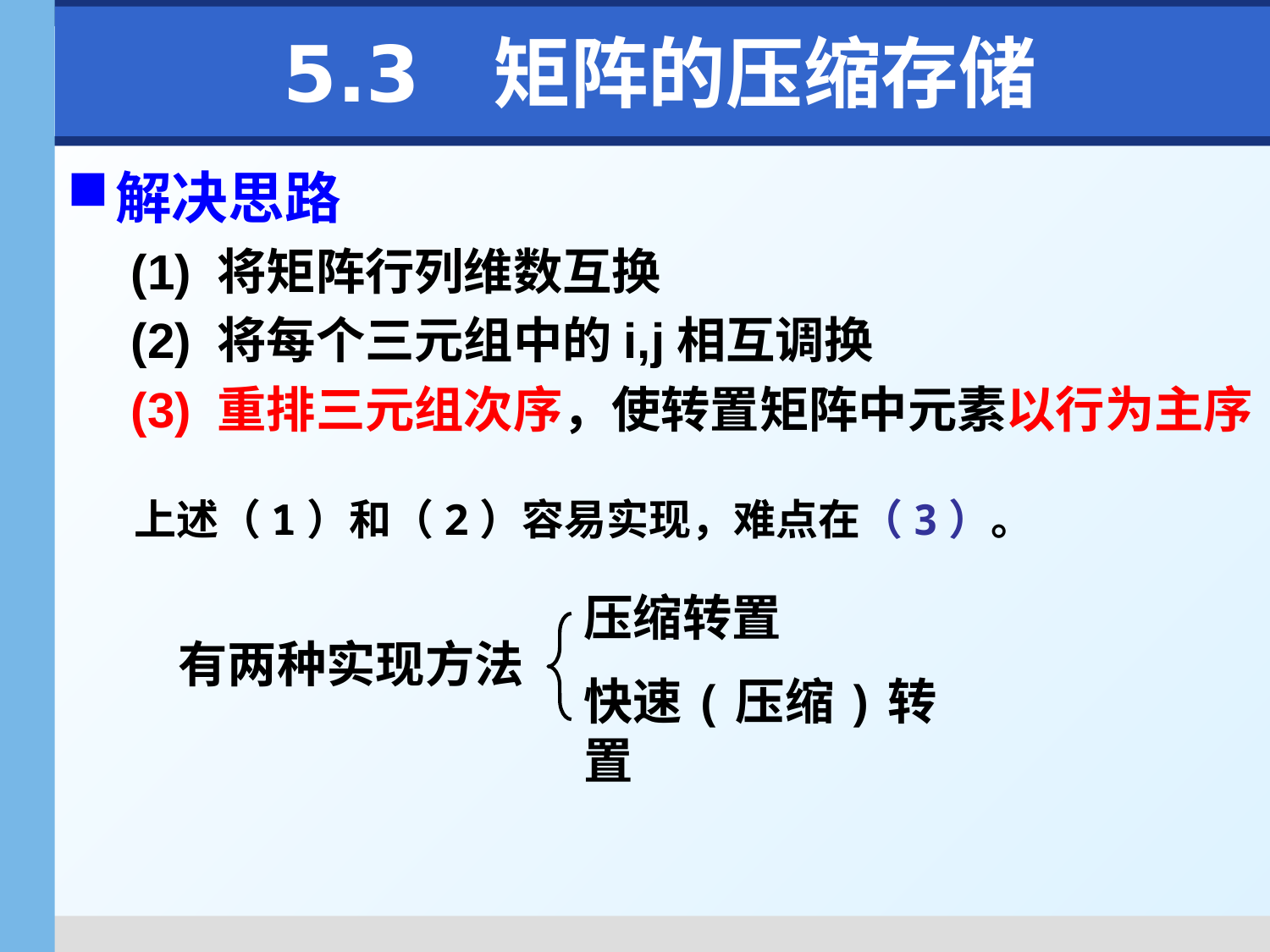

# 5.3  矩阵的压缩存储
解决思路
(1) 将矩阵行列维数互换
(2) 将每个三元组中的i,j相互调换
(3) 重排三元组次序，使转置矩阵中元素以行为主序

上述（1）和（2）容易实现，难点在（3）。
压缩转置
快速(压缩)转置

有两种实现方法